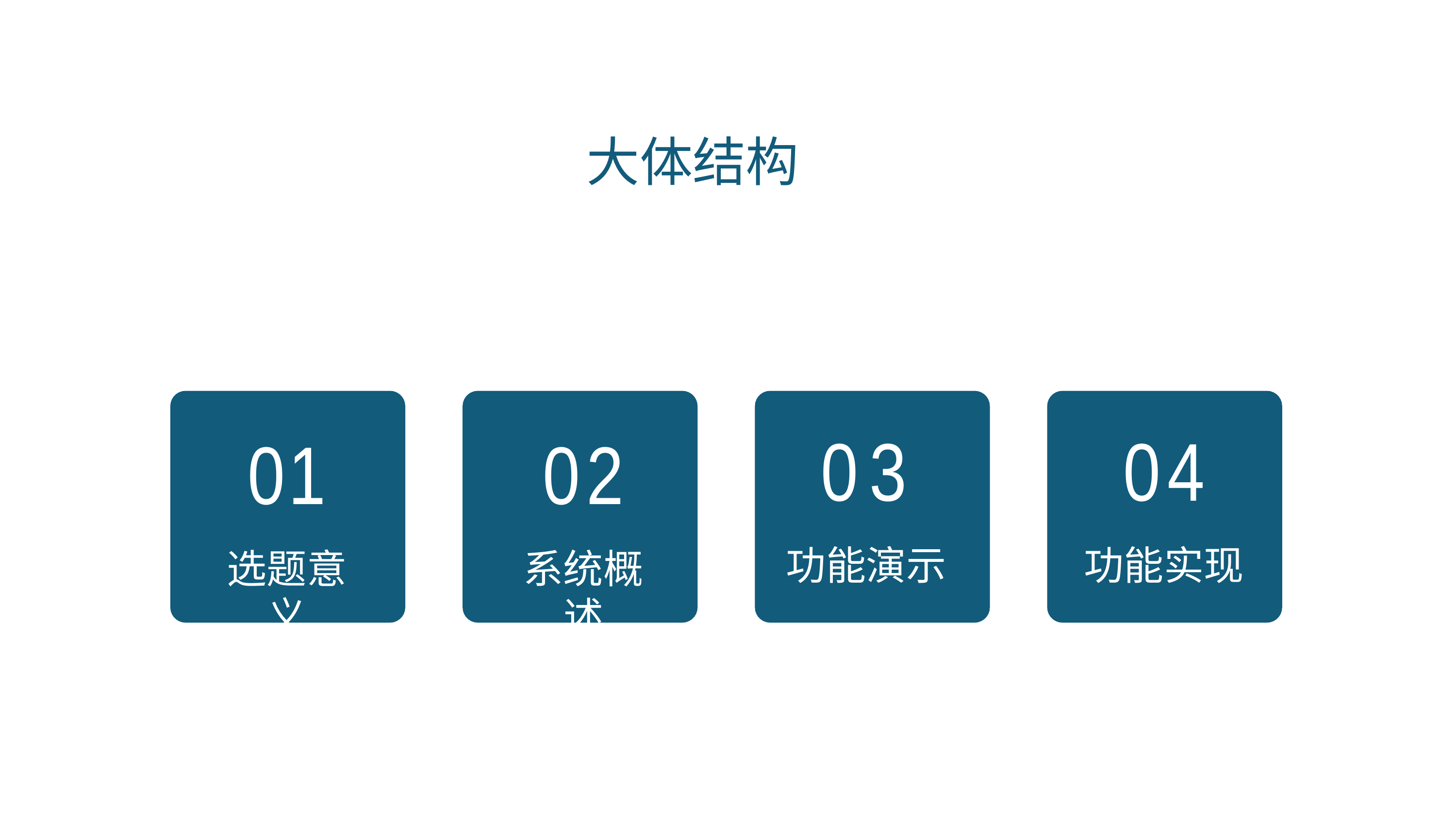

# 大体结构
  03
 功能演示
04
功能实现
01
选题意义
02
系统概述